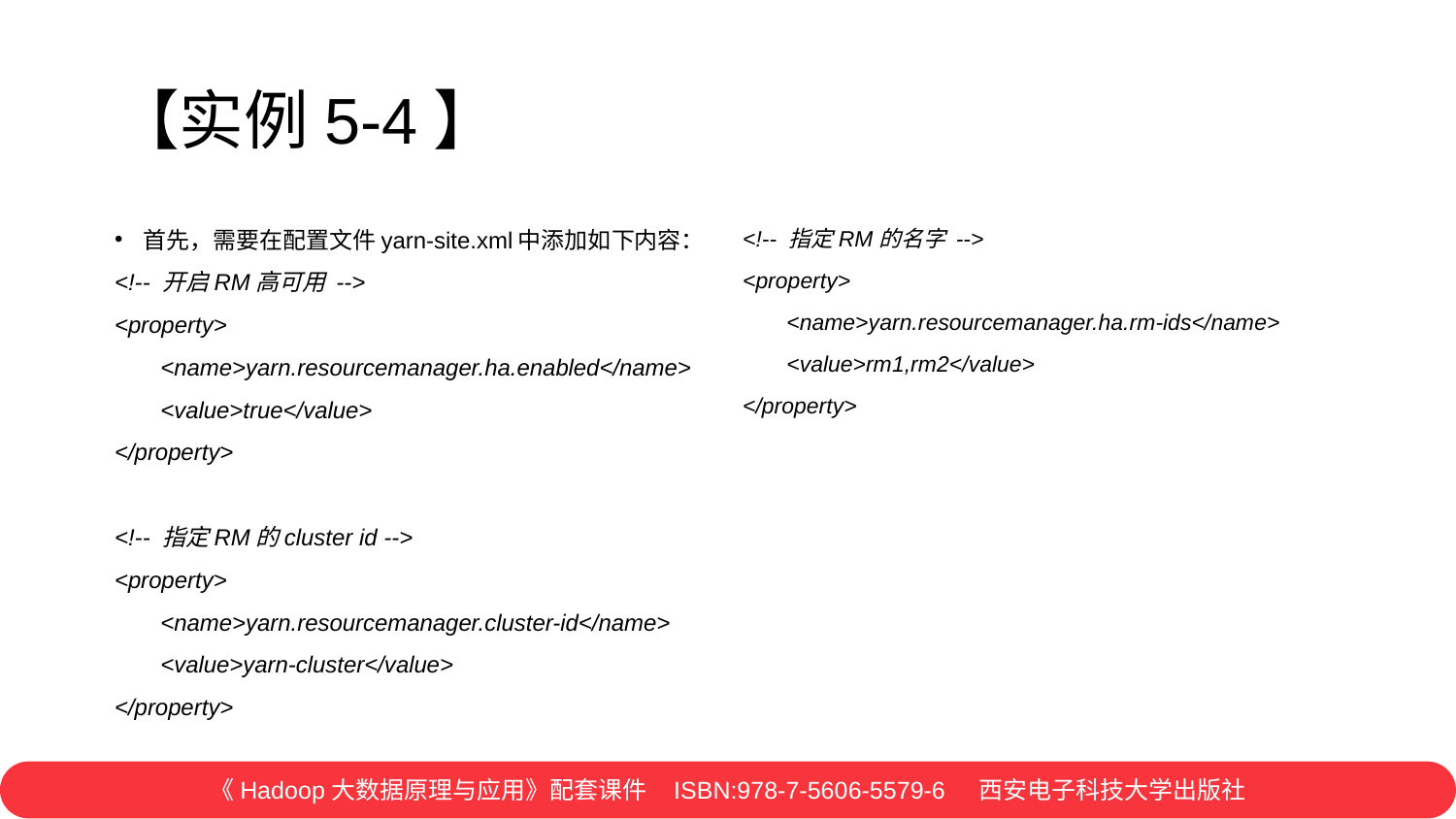

# 【实例5-4】
<!-- 指定RM的名字 -->
<property>
       <name>yarn.resourcemanager.ha.rm-ids</name>
       <value>rm1,rm2</value>
</property>
首先，需要在配置文件yarn-site.xml中添加如下内容：
<!-- 开启RM高可用 -->
<property>
       <name>yarn.resourcemanager.ha.enabled</name>
       <value>true</value>
</property>

<!-- 指定RM的cluster id -->
<property>
       <name>yarn.resourcemanager.cluster-id</name>
       <value>yarn-cluster</value>
</property>